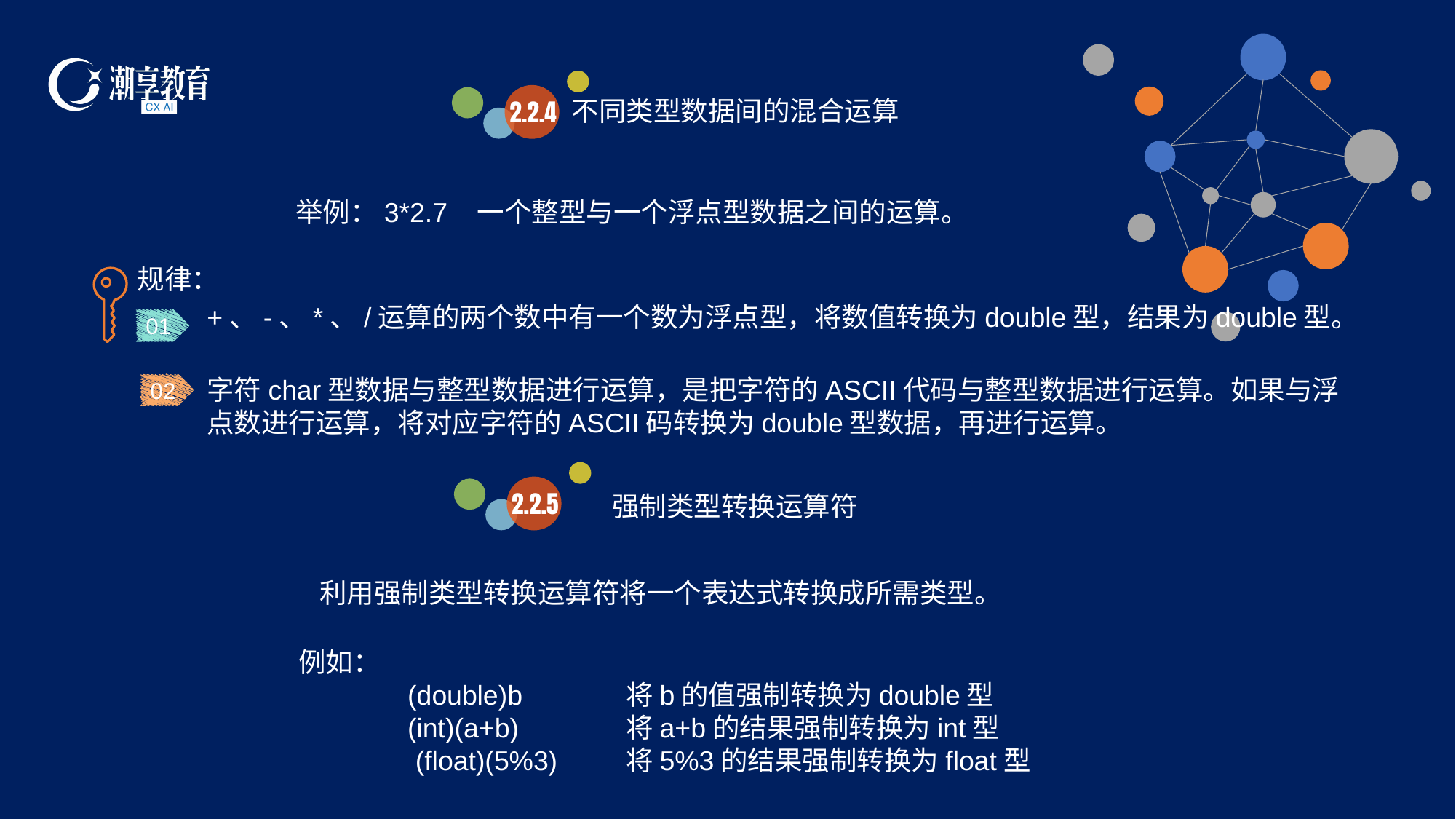

不同类型数据间的混合运算
2.2.4

举例：3*2.7   一个整型与一个浮点型数据之间的运算。
规律：

+、-、*、/运算的两个数中有一个数为浮点型，将数值转换为double型，结果为double型。
01
字符char型数据与整型数据进行运算，是把字符的ASCII代码与整型数据进行运算。如果与浮点数进行运算，将对应字符的ASCII码转换为double型数据，再进行运算。
02

强制类型转换运算符
2.2.5

利用强制类型转换运算符将一个表达式转换成所需类型。
例如：
	(double)b	将b的值强制转换为double型
	(int)(a+b)	将a+b的结果强制转换为int型
	 (float)(5%3)	将5%3的结果强制转换为float型